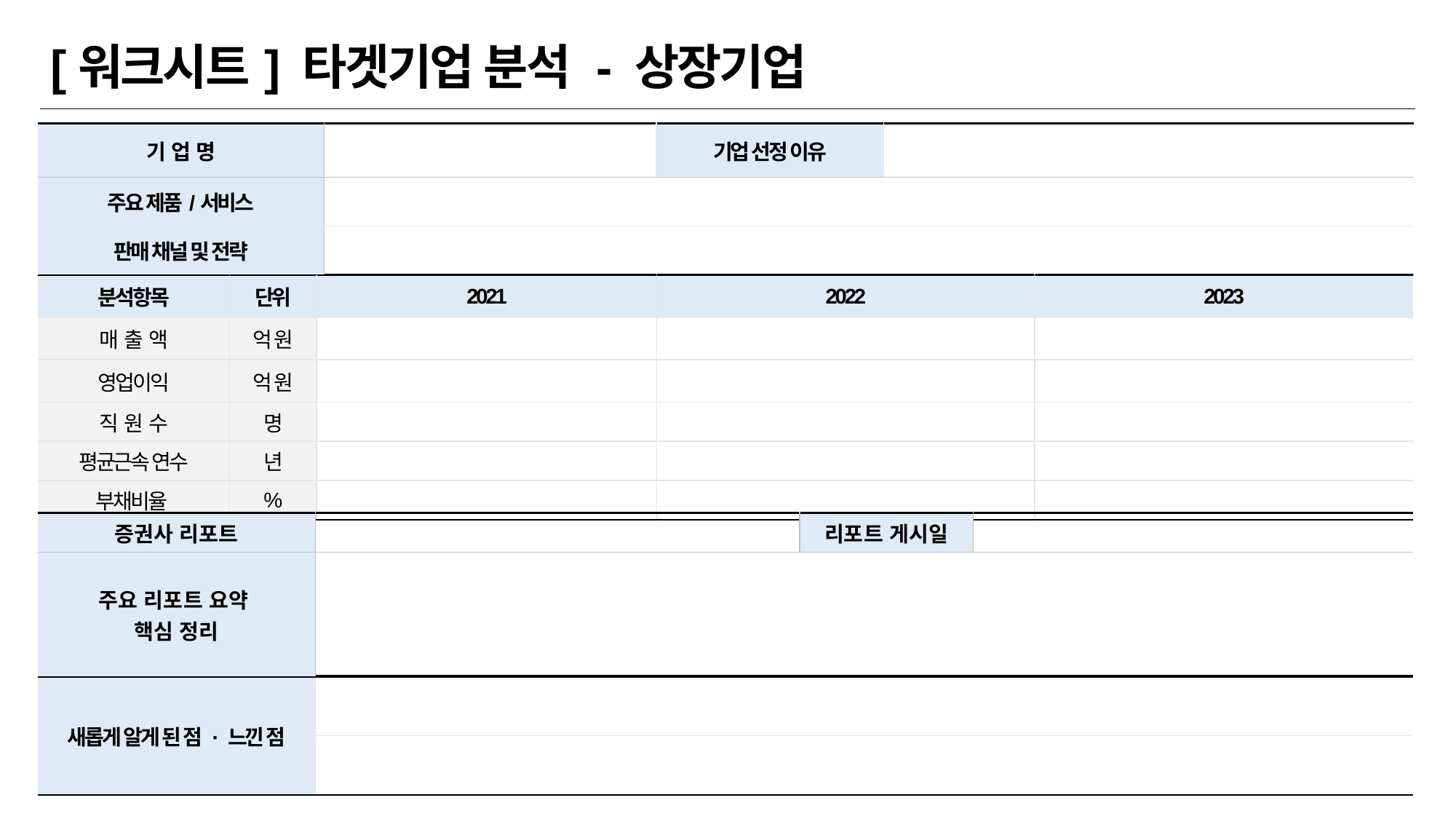

# [워크시트] 타겟기업 분석 - 상장기업
| 기 업 명 |  | 기업 선정 이유 |  |
| --- | --- | --- | --- |
| 주요 제품/서비스 |  |  |  |
| 판매 채널 및 전략 |  |  |  |
| 분석항목 | 단위 | 2021 | 2022 | 2023 |
| --- | --- | --- | --- | --- |
| 매 출 액 | 억 원 |  |  |  |
| 영업이익 | 억 원 |  |  |  |
| 직 원 수 | 명 |  |  |  |
| 평균근속 연수 | 년 |  |  |  |
| 부채비율 | % |  |  |  |
| 증권사 리포트 |  | 리포트 게시일 |  |
| --- | --- | --- | --- |
| 주요 리포트 요약 핵심 정리 |  |  |  |
| 새롭게 알게 된 점 · 느낀 점 |  |
| --- | --- |
|  |  |